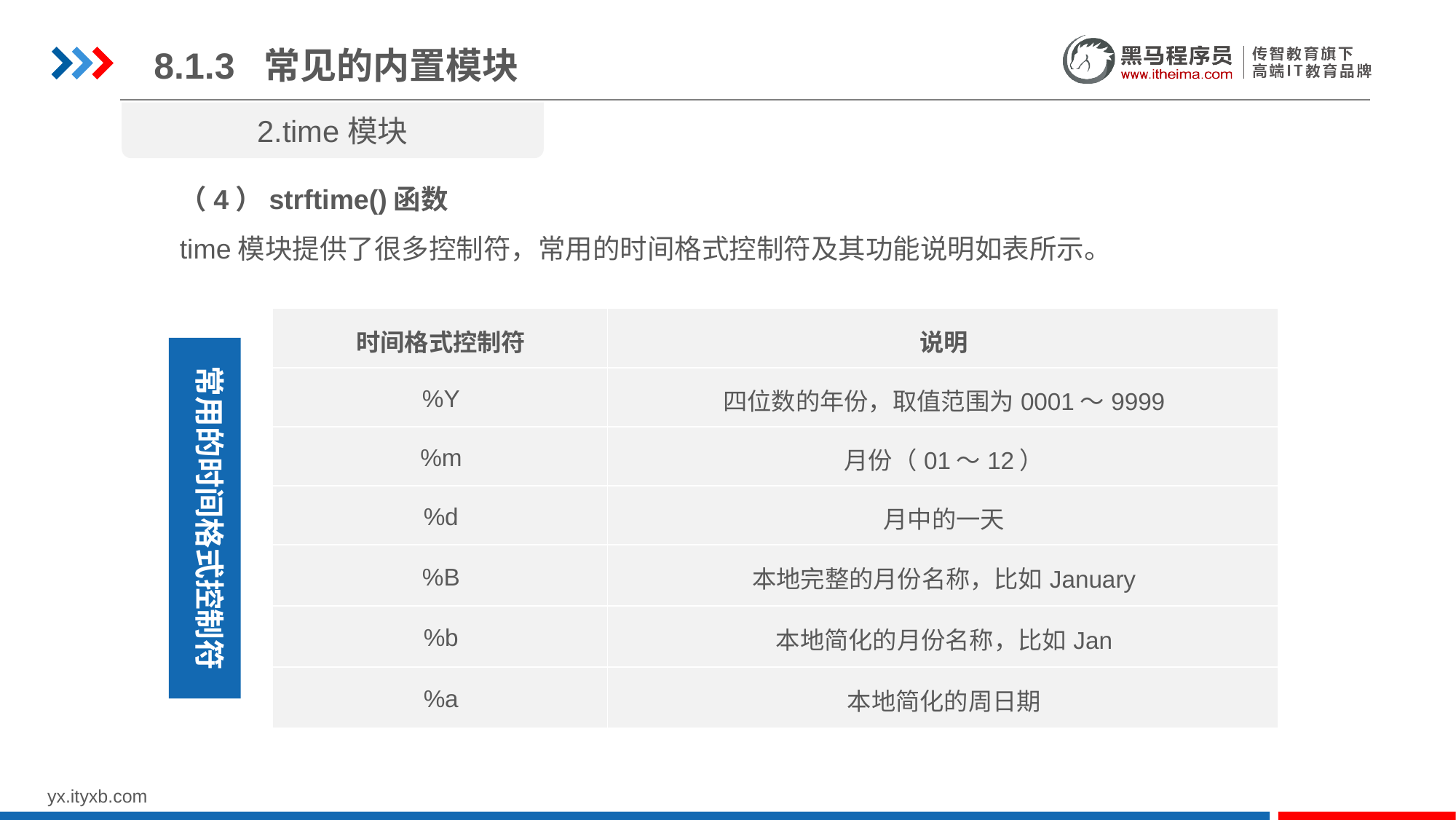

8.1.3  常见的内置模块

2.time模块
（4）strftime()函数
time模块提供了很多控制符，常用的时间格式控制符及其功能说明如表所示。
| 时间格式控制符 | 说明 |
| --- | --- |
| %Y | 四位数的年份，取值范围为0001～9999 |
| %m | 月份（01～12） |
| %d | 月中的一天 |
| %B | 本地完整的月份名称，比如January |
| %b | 本地简化的月份名称，比如Jan |
| %a | 本地简化的周日期 |

常用的时间格式控制符